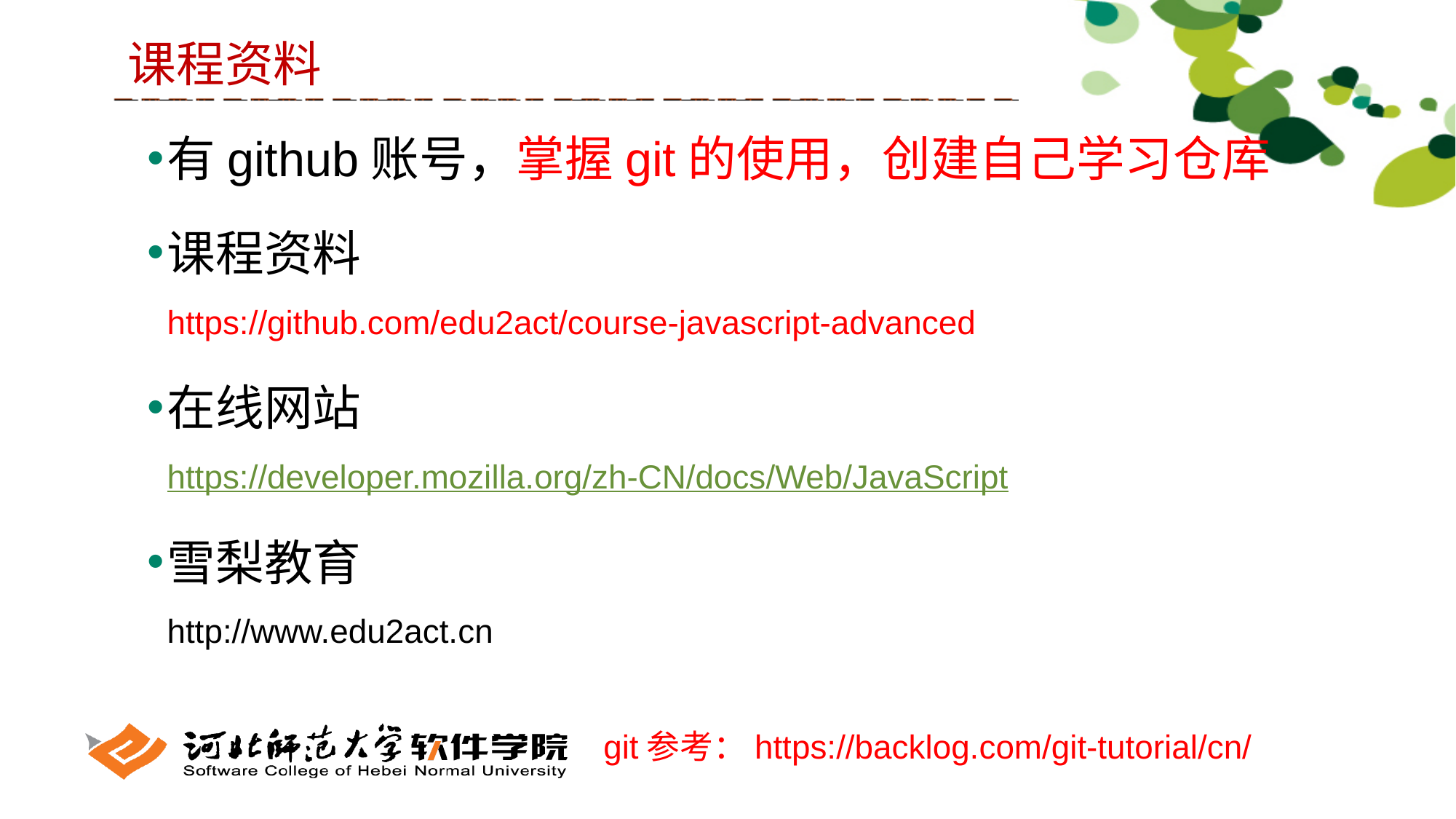

课程资料

有github账号，掌握git的使用，创建自己学习仓库
课程资料
https://github.com/edu2act/course-javascript-advanced
在线网站
https://developer.mozilla.org/zh-CN/docs/Web/JavaScript
雪梨教育
http://www.edu2act.cn
git参考：https://backlog.com/git-tutorial/cn/